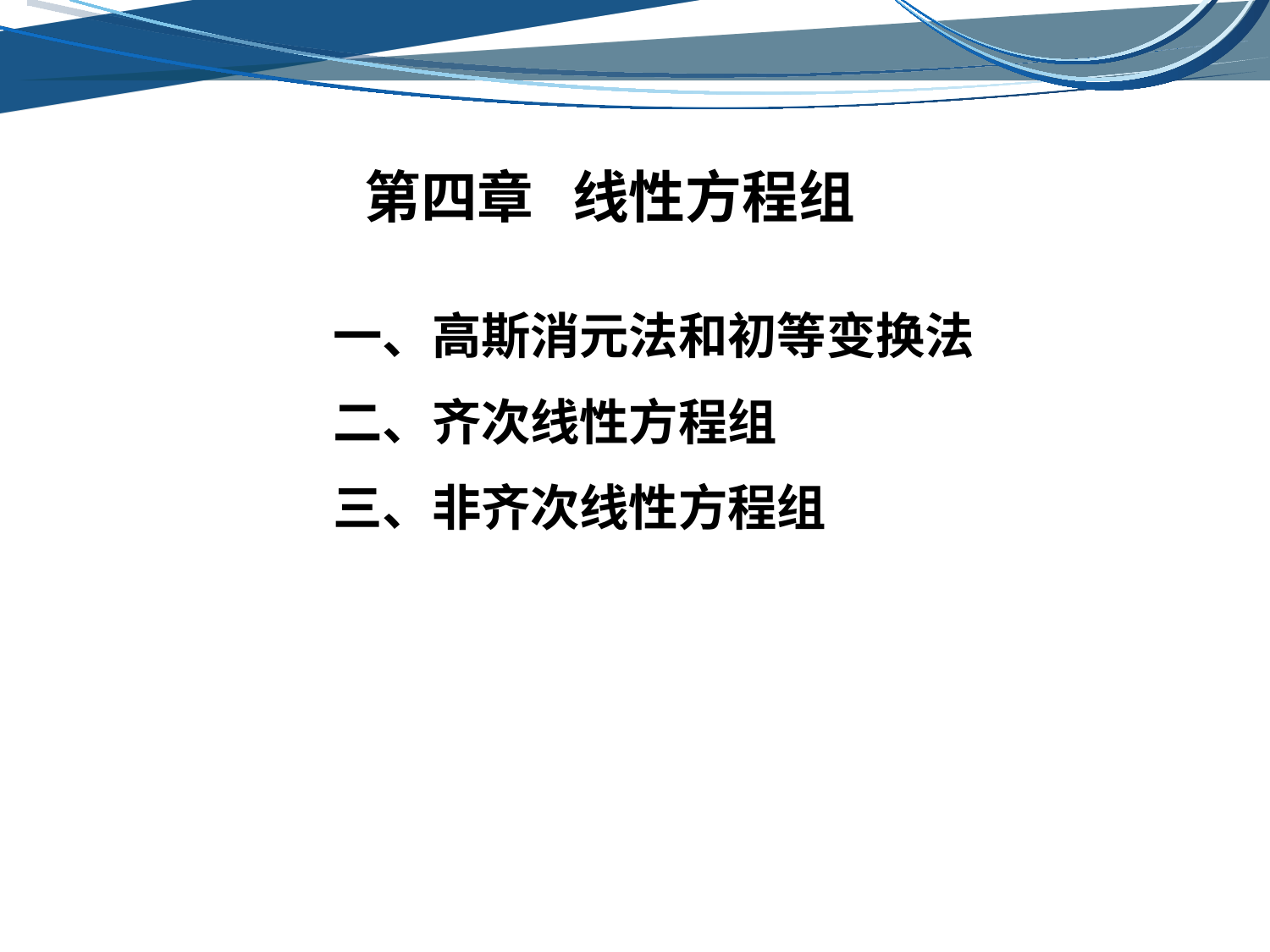

第四章   线性方程组
一、高斯消元法和初等变换法
二、齐次线性方程组
三、非齐次线性方程组